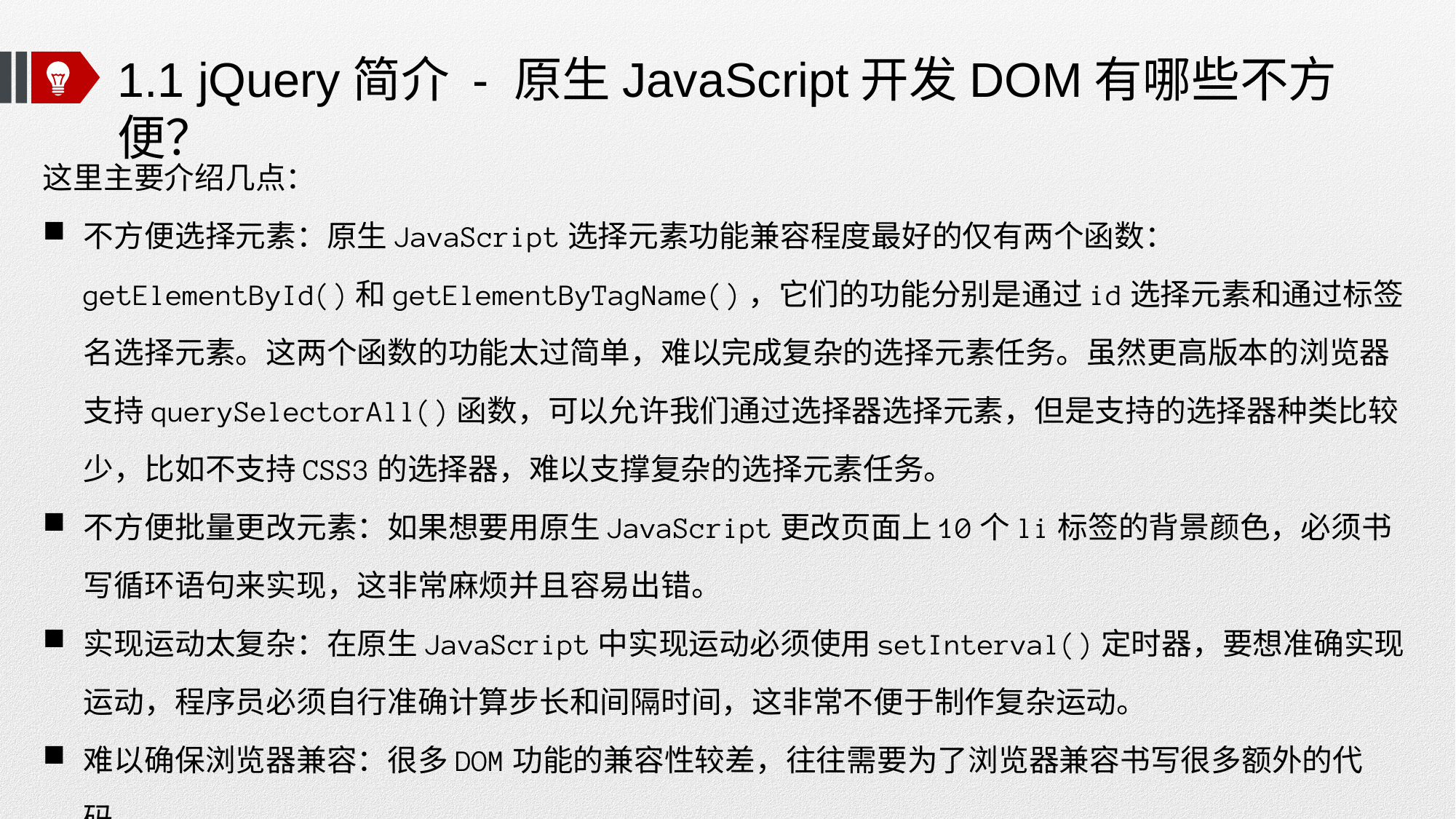

# 1.1 jQuery简介 - 原生JavaScript开发DOM有哪些不方便？

这里主要介绍几点：
不方便选择元素：原生JavaScript选择元素功能兼容程度最好的仅有两个函数：getElementById()和getElementByTagName()，它们的功能分别是通过id选择元素和通过标签名选择元素。这两个函数的功能太过简单，难以完成复杂的选择元素任务。虽然更高版本的浏览器支持querySelectorAll()函数，可以允许我们通过选择器选择元素，但是支持的选择器种类比较少，比如不支持CSS3的选择器，难以支撑复杂的选择元素任务。
不方便批量更改元素：如果想要用原生JavaScript更改页面上10个li标签的背景颜色，必须书写循环语句来实现，这非常麻烦并且容易出错。
实现运动太复杂：在原生JavaScript中实现运动必须使用setInterval()定时器，要想准确实现运动，程序员必须自行准确计算步长和间隔时间，这非常不便于制作复杂运动。
难以确保浏览器兼容：很多DOM功能的兼容性较差，往往需要为了浏览器兼容书写很多额外的代码。